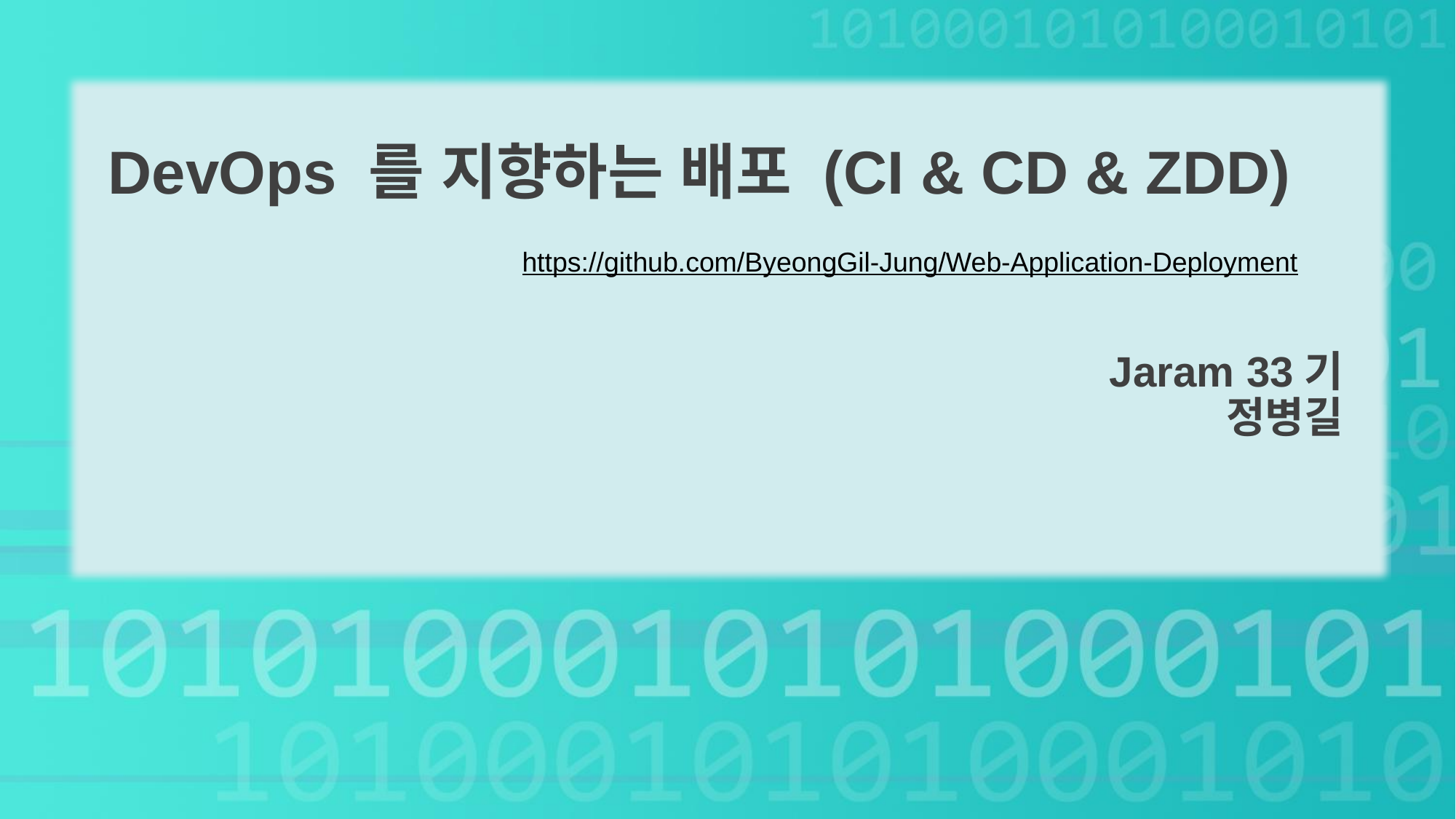

# DevOps 를 지향하는 배포 (CI & CD & ZDD)
https://github.com/ByeongGil-Jung/Web-Application-Deployment
Jaram 33기
정병길